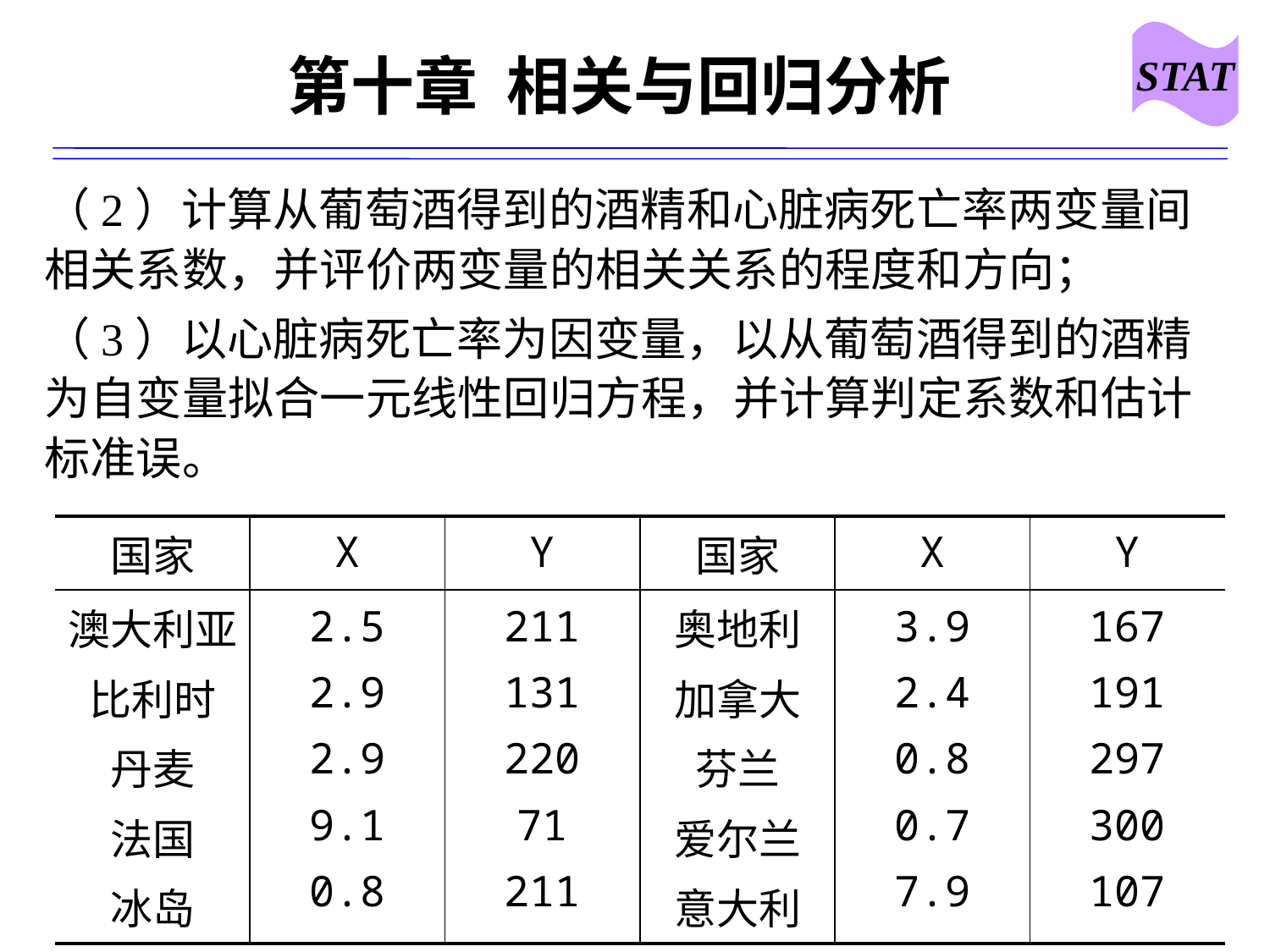

STAT
# 第十章  相关与回归分析

（2）计算从葡萄酒得到的酒精和心脏病死亡率两变量间相关系数，并评价两变量的相关关系的程度和方向；
（3）以心脏病死亡率为因变量，以从葡萄酒得到的酒精为自变量拟合一元线性回归方程，并计算判定系数和估计标准误。
| 国家 | X | Y | 国家 | X | Y |
| --- | --- | --- | --- | --- | --- |
| 澳大利亚 比利时 丹麦 法国 冰岛 | 2.5 2.9 2.9 9.1 0.8 | 211 131 220 71 211 | 奥地利 加拿大 芬兰 爱尔兰 意大利 | 3.9 2.4 0.8 0.7 7.9 | 167 191 297 300 107 |